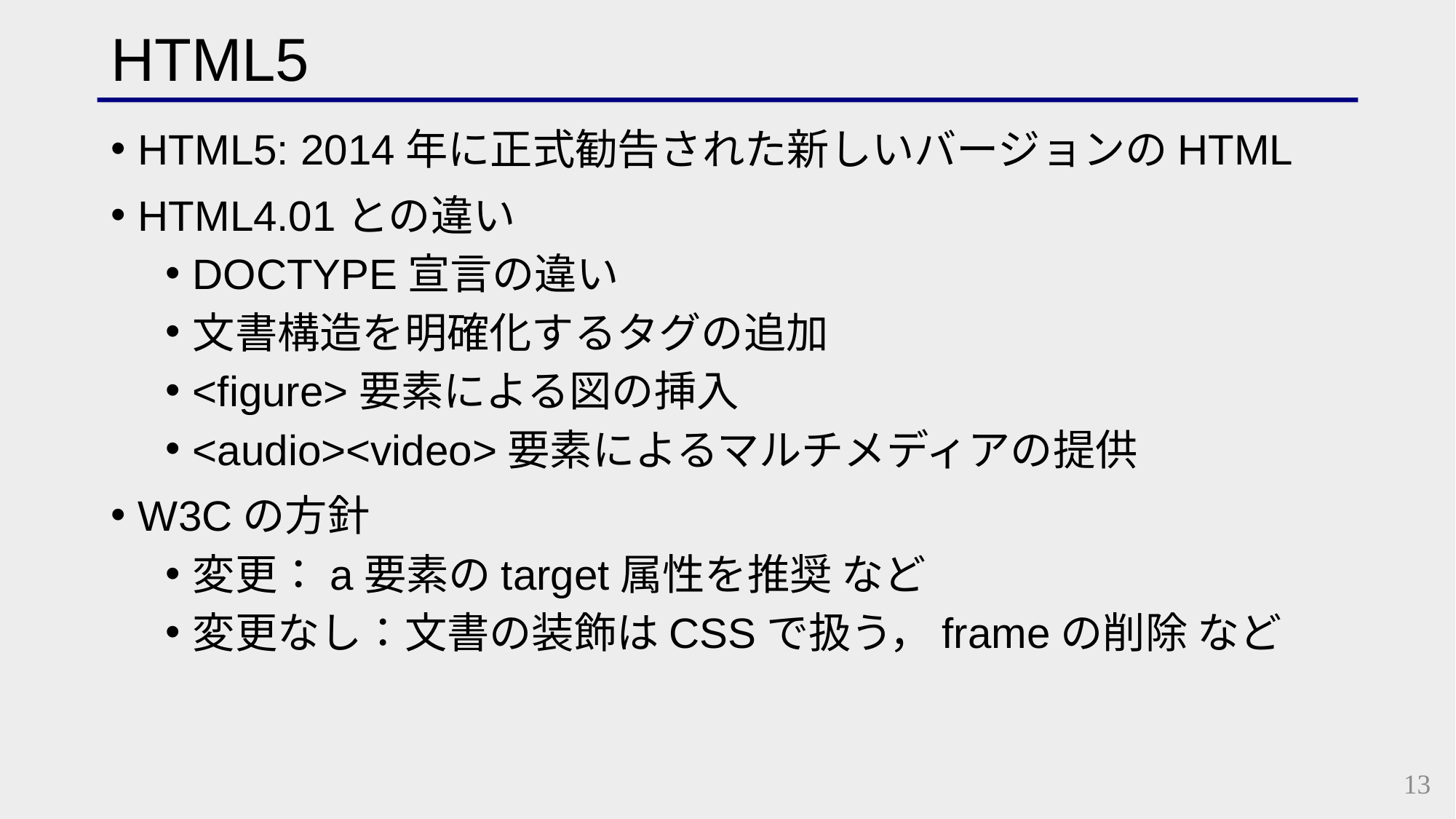

# HTML5
HTML5: 2014年に正式勧告された新しいバージョンのHTML
HTML4.01との違い
DOCTYPE宣言の違い
文書構造を明確化するタグの追加
<figure>要素による図の挿入
<audio><video>要素によるマルチメディアの提供
W3Cの方針
変更：a要素のtarget属性を推奨 など
変更なし：文書の装飾はCSSで扱う，frameの削除 など
13